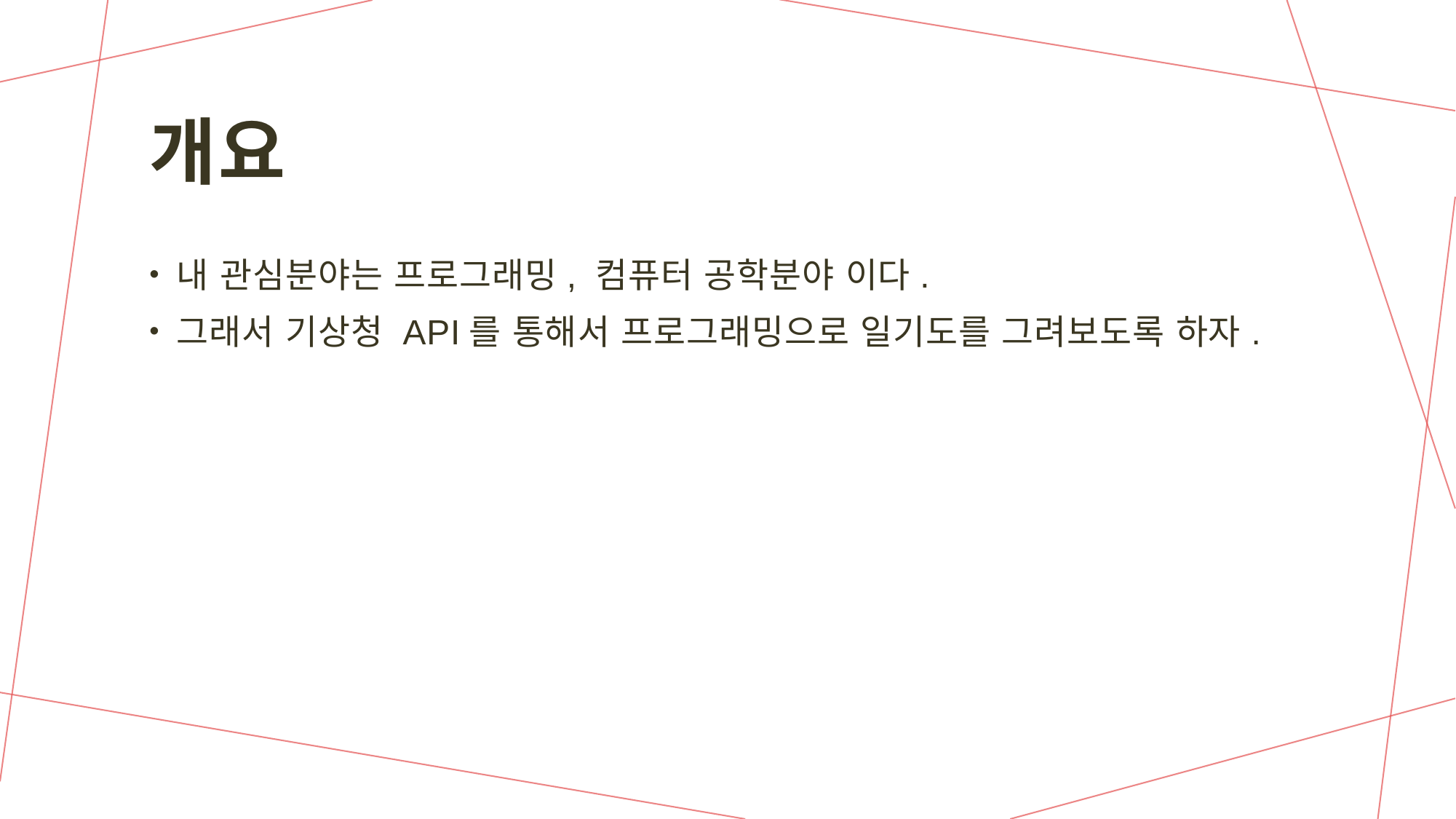

# 개요
내 관심분야는 프로그래밍, 컴퓨터 공학분야 이다.
그래서 기상청 API를 통해서 프로그래밍으로 일기도를 그려보도록 하자.